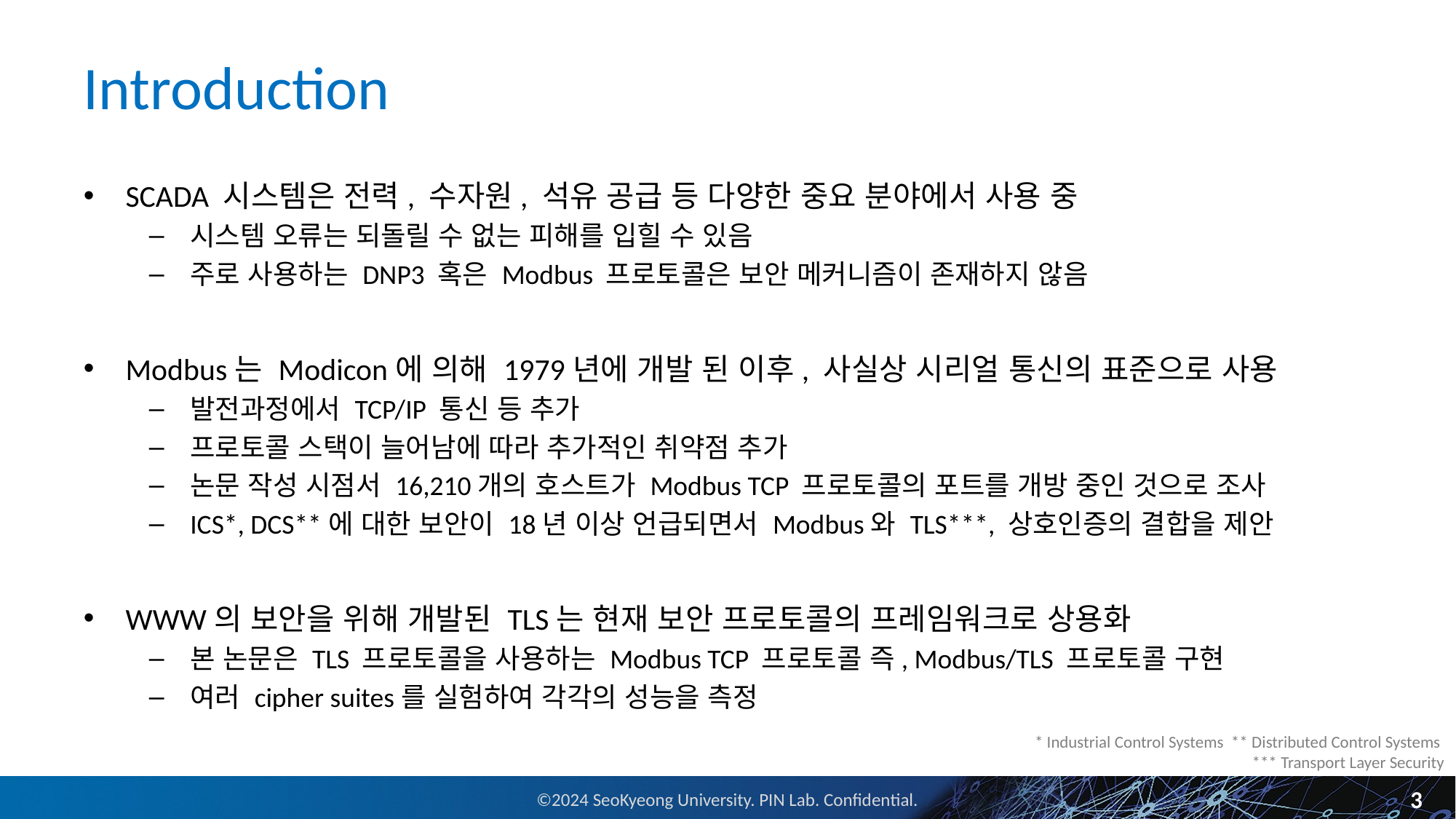

# Introduction
SCADA 시스템은 전력, 수자원, 석유 공급 등 다양한 중요 분야에서 사용 중
시스템 오류는 되돌릴 수 없는 피해를 입힐 수 있음
주로 사용하는 DNP3 혹은 Modbus 프로토콜은 보안 메커니즘이 존재하지 않음

Modbus는 Modicon에 의해 1979년에 개발 된 이후, 사실상 시리얼 통신의 표준으로 사용
발전과정에서 TCP/IP 통신 등 추가
프로토콜 스택이 늘어남에 따라 추가적인 취약점 추가
논문 작성 시점서 16,210개의 호스트가 Modbus TCP 프로토콜의 포트를 개방 중인 것으로 조사
ICS*, DCS**에 대한 보안이 18년 이상 언급되면서 Modbus와 TLS***, 상호인증의 결합을 제안

WWW의 보안을 위해 개발된 TLS는 현재 보안 프로토콜의 프레임워크로 상용화
본 논문은 TLS 프로토콜을 사용하는 Modbus TCP 프로토콜 즉, Modbus/TLS 프로토콜 구현
여러 cipher suites를 실험하여 각각의 성능을 측정
* Industrial Control Systems  ** Distributed Control Systems
*** Transport Layer Security
3